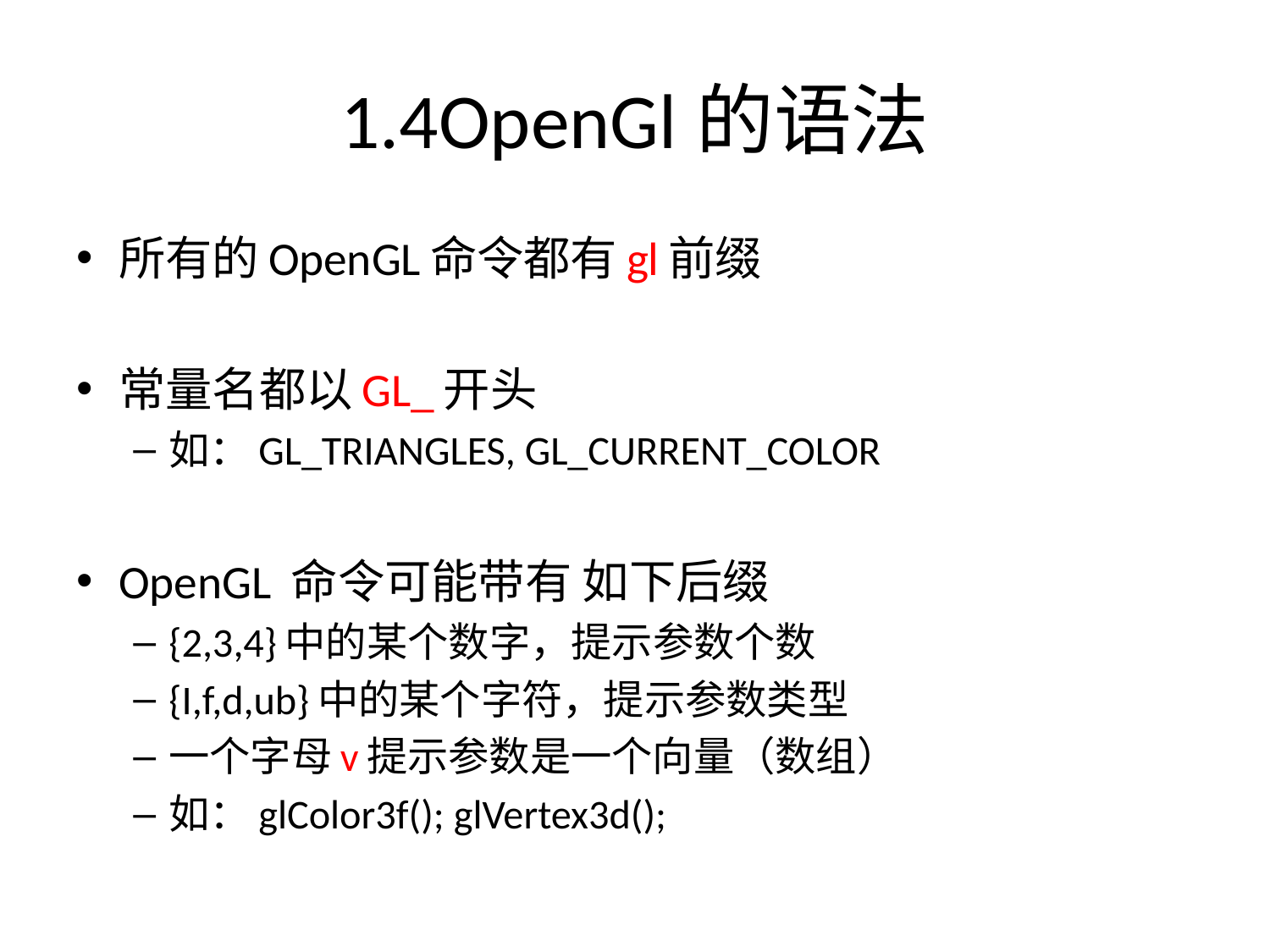

# 1.4OpenGl的语法
所有的OpenGL命令都有gl前缀

常量名都以GL_开头
如：GL_TRIANGLES, GL_CURRENT_COLOR

OpenGL 命令可能带有 如下后缀
{2,3,4}中的某个数字，提示参数个数
{I,f,d,ub}中的某个字符，提示参数类型
一个字母v提示参数是一个向量（数组）
如：glColor3f(); glVertex3d();